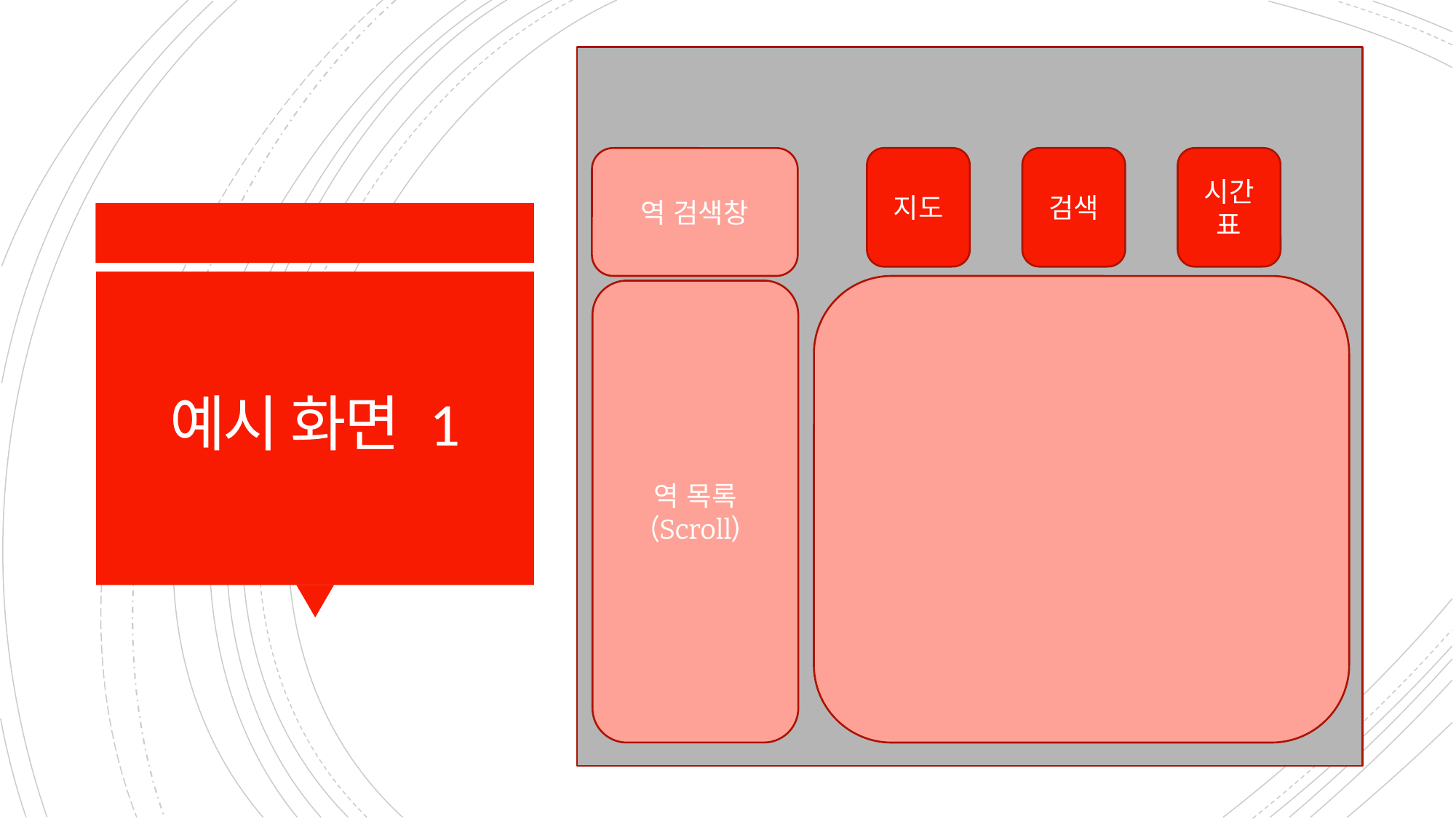

역 검색창
지도
검색
시간표

역 목록
(Scroll)
# 예시 화면 1